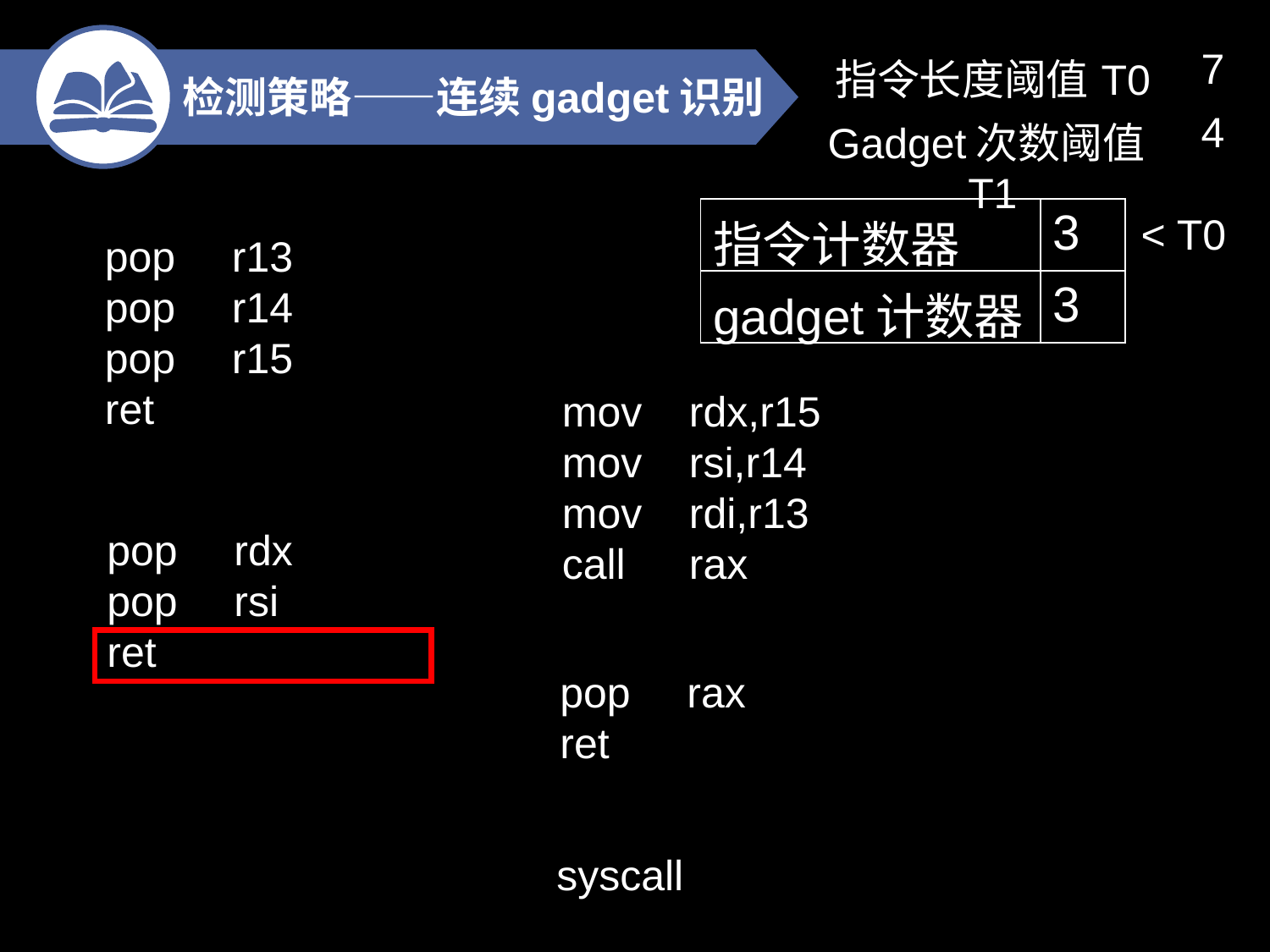

| 指令长度阈值T0 | 7 |
| --- | --- |
| Gadget次数阈值T1 | 4 |

检测策略——连续gadget识别
| 指令计数器 | 3 |
| --- | --- |
| gadget计数器 | 3 |
< T0
pop	r13
pop	r14
pop	r15
ret
mov	rdx,r15
mov	rsi,r14
mov	rdi,r13
call	rax
pop	rdx
pop	rsi
ret

pop	rax
ret
syscall